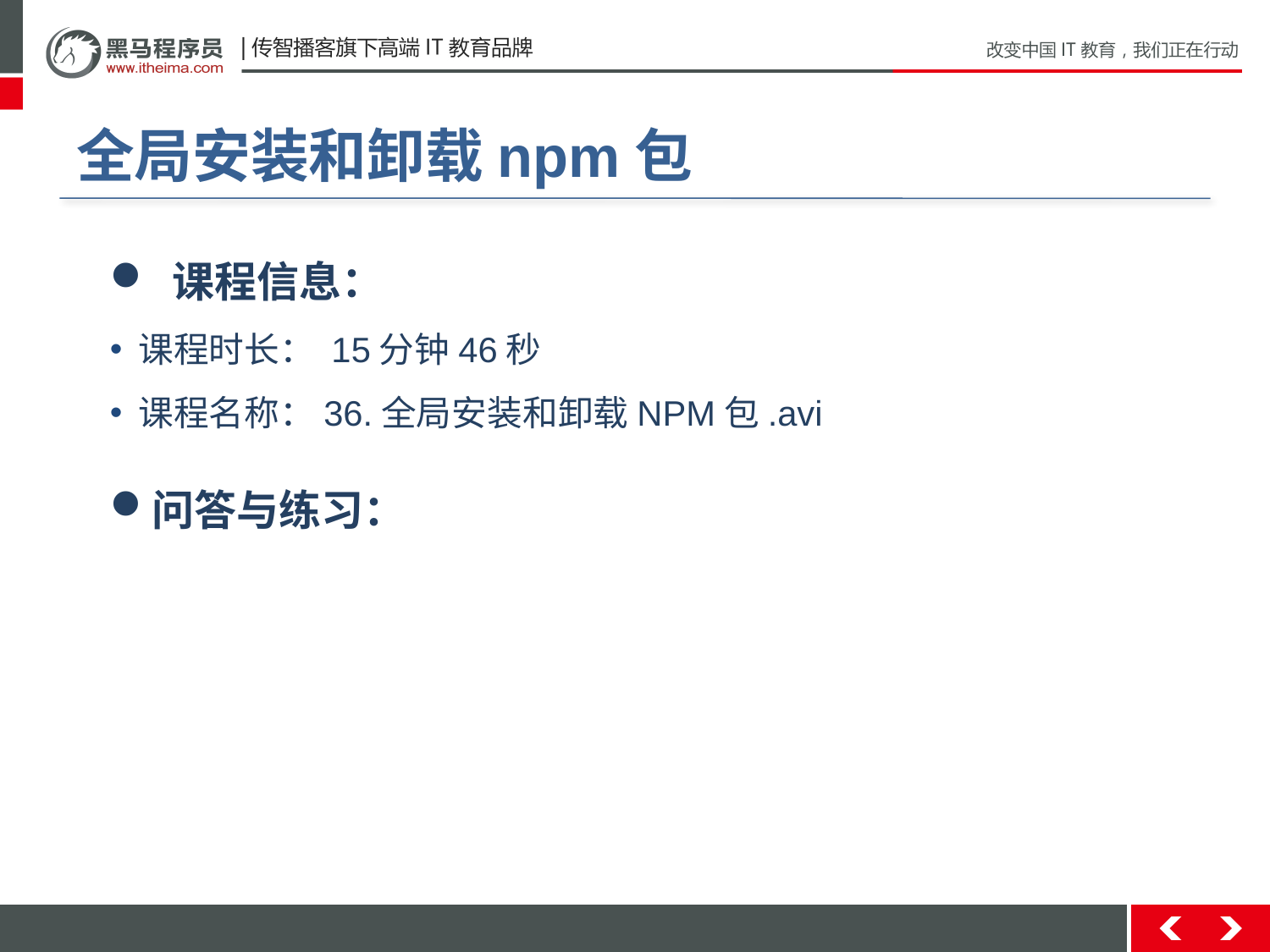

# 全局安装和卸载npm包
 课程信息：
 课程时长： 15分钟46秒
 课程名称：36.全局安装和卸载NPM包.avi
问答与练习：